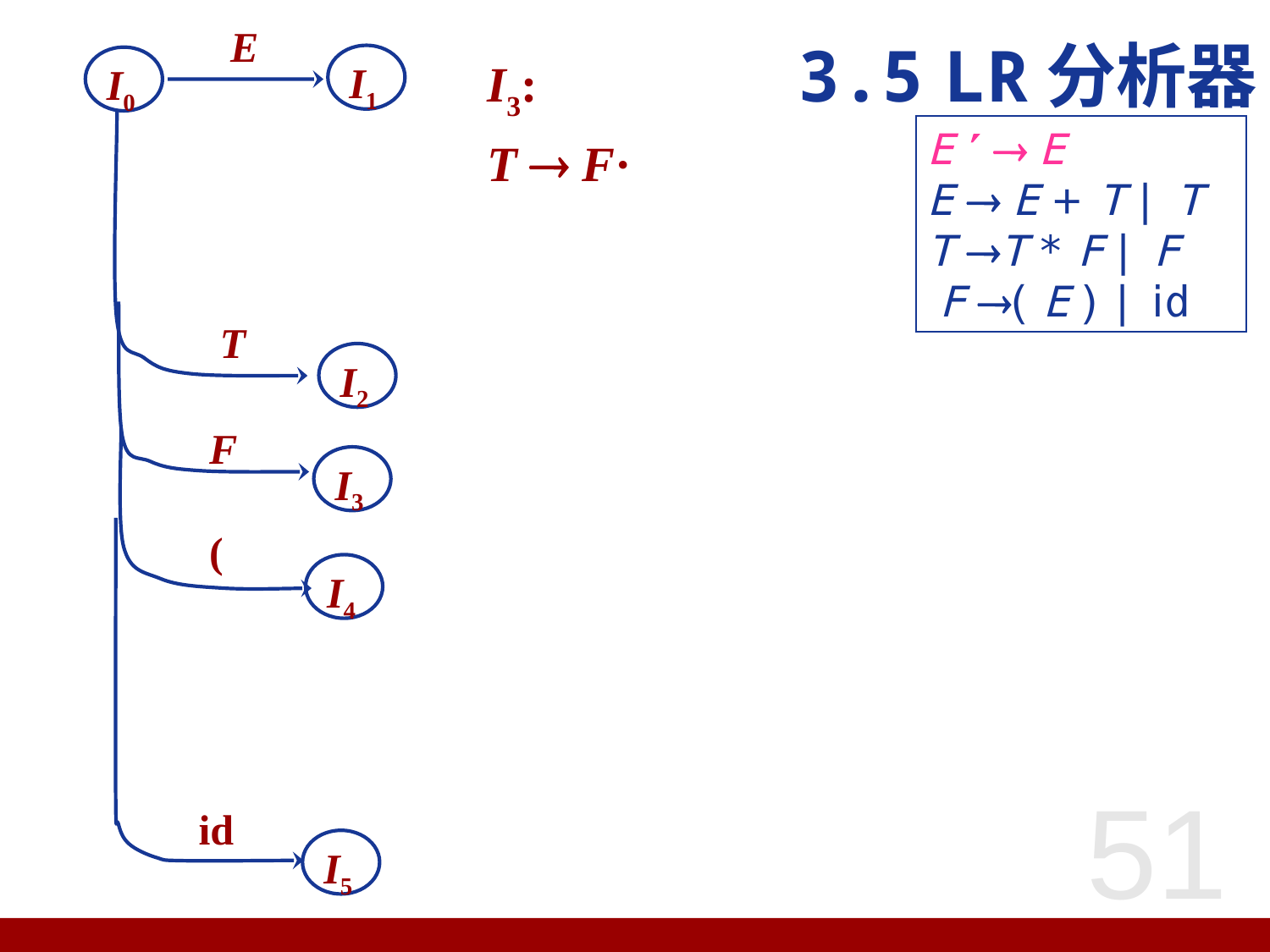

# 3.5 LR分析器
E
I1
I0

T
I2
F

I3

(
I4
id
I5
I3:
T → F·

E ′ → E
E → E + T | T
T →T * F | F
 F →( E ) | id
51